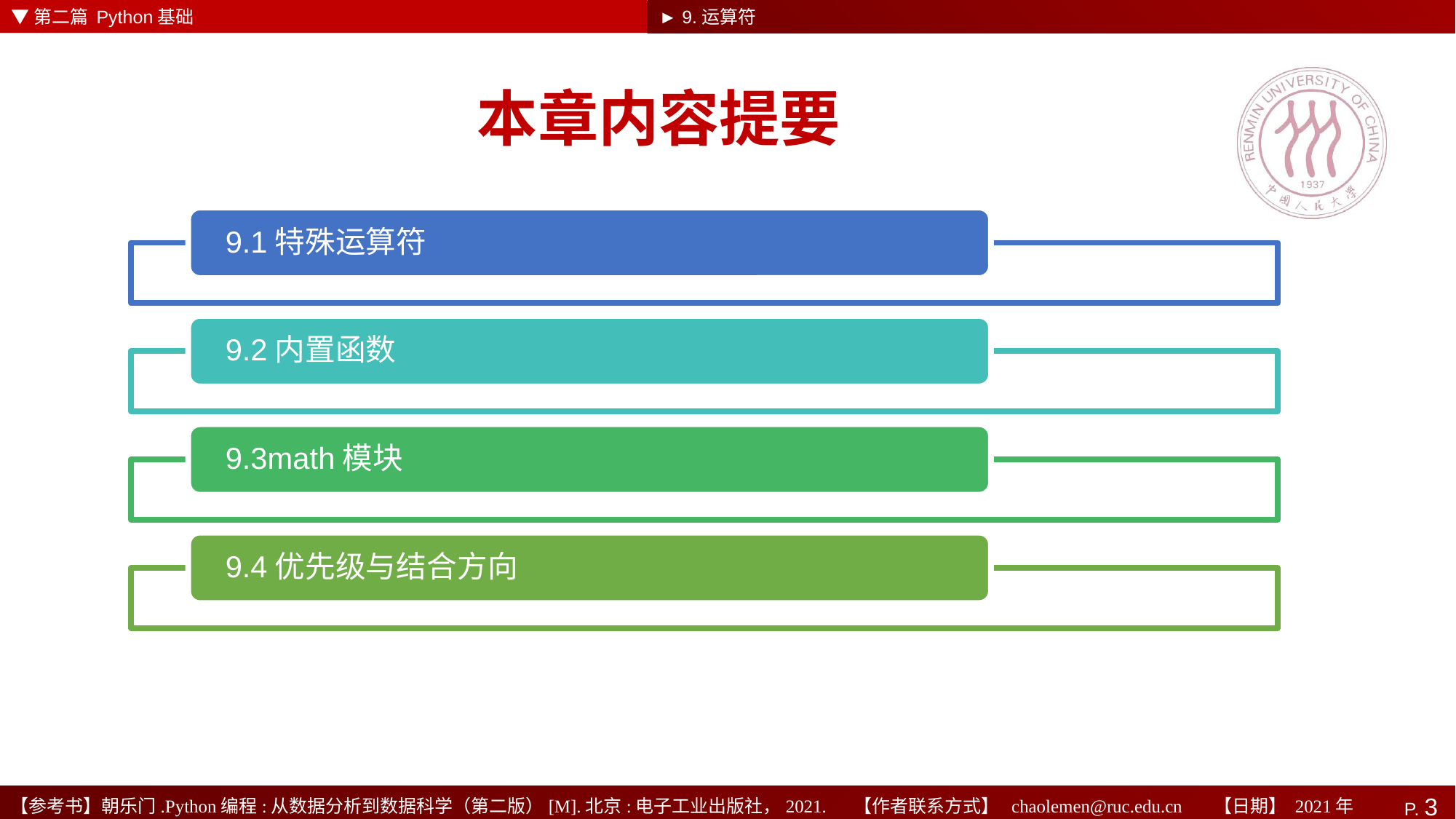

▼第二篇 Python基础
► 9.运算符
# 本章内容提要
9.1特殊运算符
9.2内置函数
9.3math模块
9.4优先级与结合方向